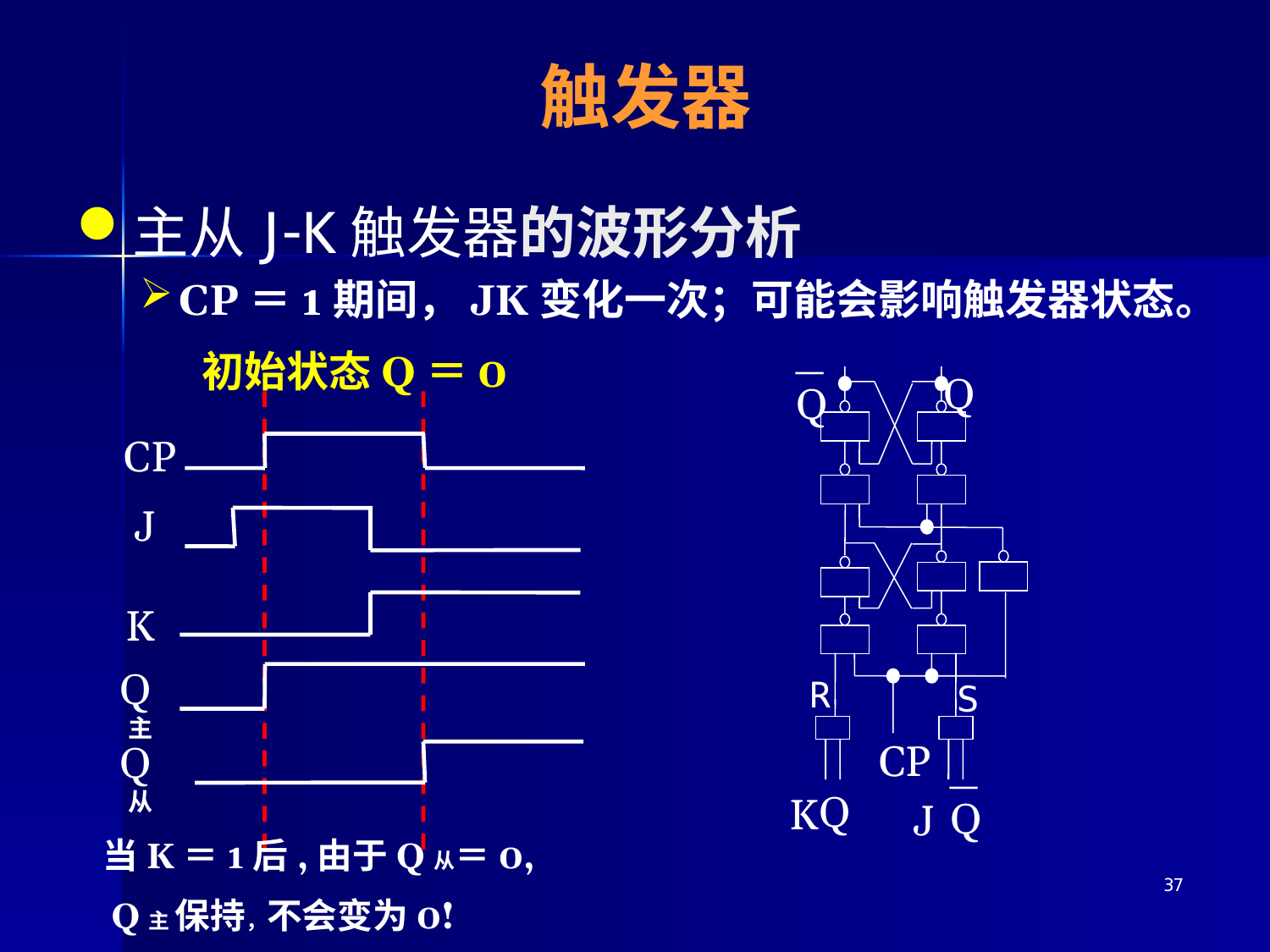

# 触发器
主从J-K触发器的波形分析
CP＝1期间，JK变化一次；可能会影响触发器状态。

_
Q
Q

CP
R
S

Q
K

_
Q

J
初始状态Q＝0

CP

J

K

Q主

Q从

当K＝1后,由于Q从＝0,
 Q主 保持，不会变为0!
37